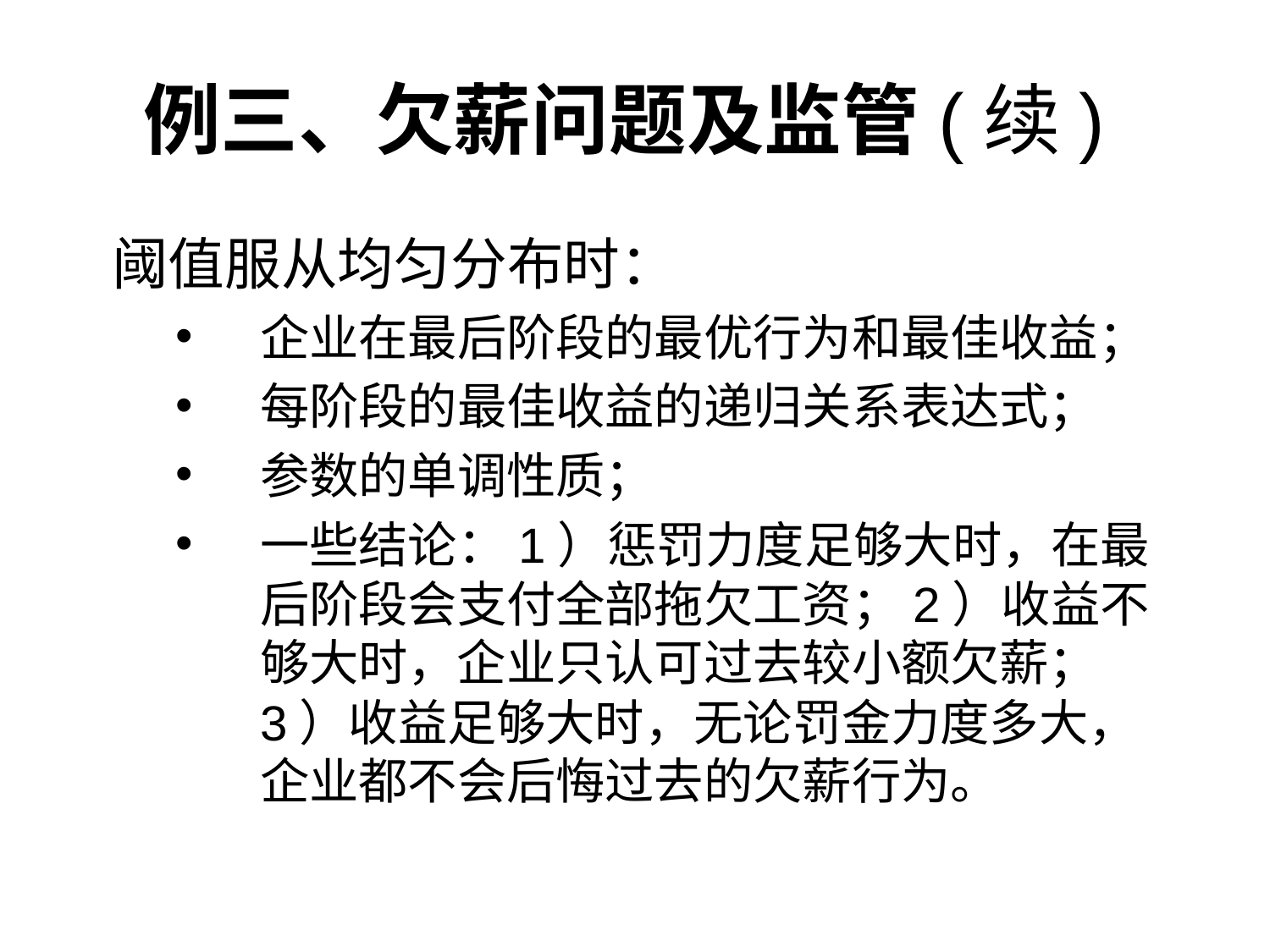

# 例三、欠薪问题及监管(续)
阈值服从均匀分布时：
企业在最后阶段的最优行为和最佳收益；
每阶段的最佳收益的递归关系表达式；
参数的单调性质；
一些结论：1）惩罚力度足够大时，在最后阶段会支付全部拖欠工资；2）收益不够大时，企业只认可过去较小额欠薪；3）收益足够大时，无论罚金力度多大，企业都不会后悔过去的欠薪行为。